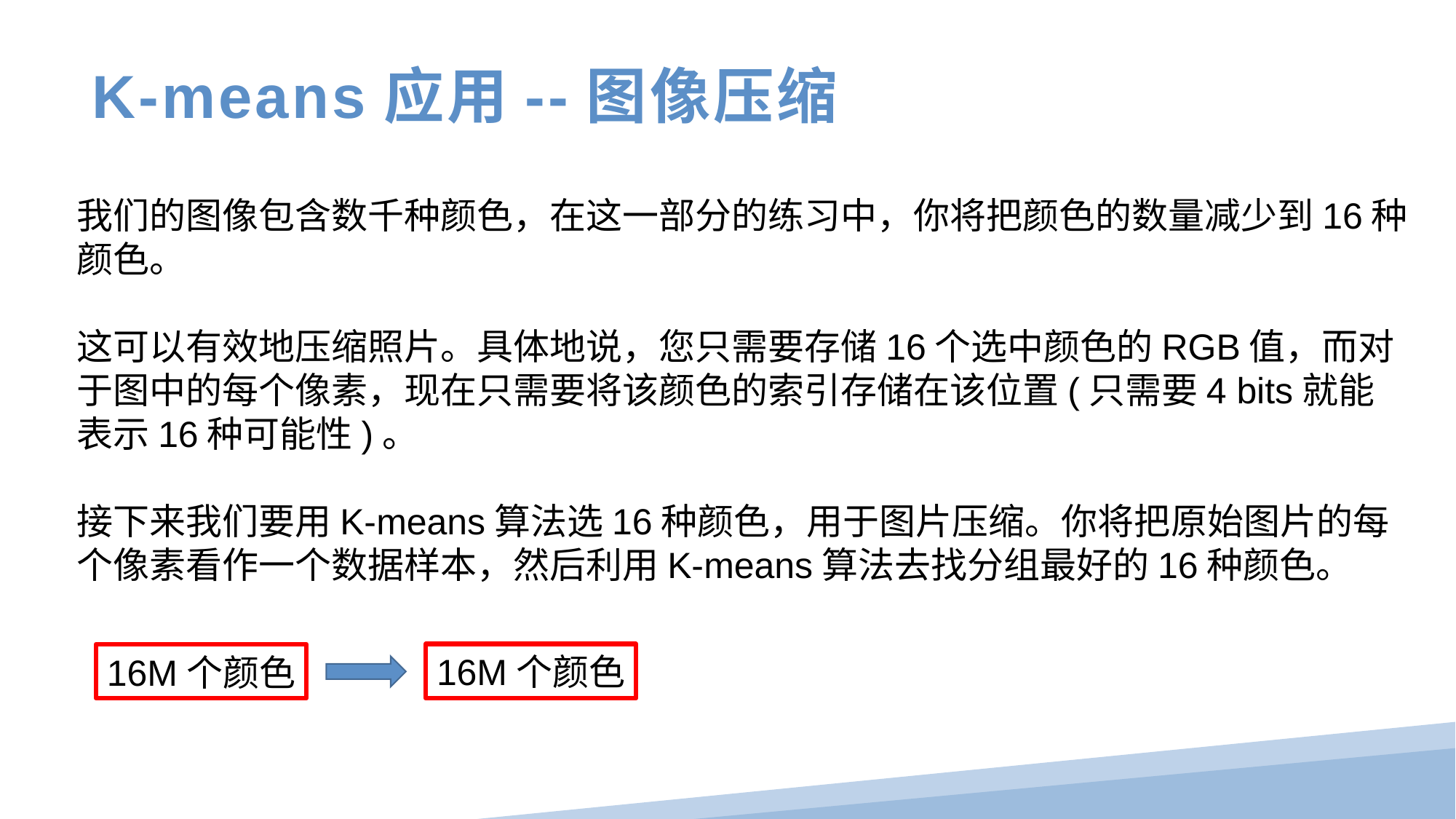

K-means应用--图像压缩
我们的图像包含数千种颜色，在这一部分的练习中，你将把颜色的数量减少到16种颜色。

这可以有效地压缩照片。具体地说，您只需要存储16个选中颜色的RGB值，而对于图中的每个像素，现在只需要将该颜色的索引存储在该位置(只需要4 bits就能表示16种可能性)。

接下来我们要用K-means算法选16种颜色，用于图片压缩。你将把原始图片的每个像素看作一个数据样本，然后利用K-means算法去找分组最好的16种颜色。
16M个颜色
16M个颜色